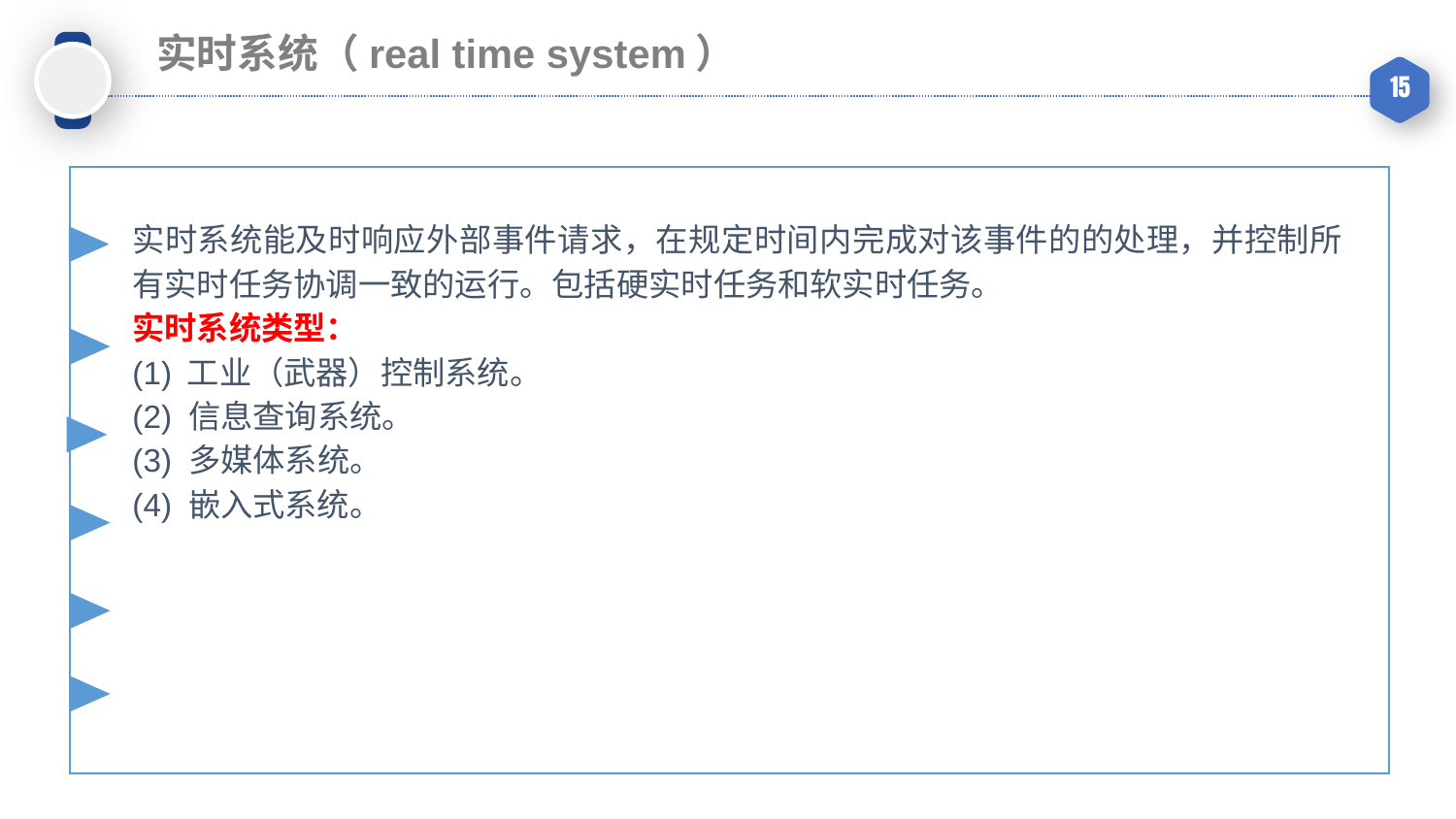

实时系统（real time system）

实时系统能及时响应外部事件请求，在规定时间内完成对该事件的的处理，并控制所有实时任务协调一致的运行。包括硬实时任务和软实时任务。
实时系统类型：
工业（武器）控制系统。
(2) 信息查询系统。
(3) 多媒体系统。
(4) 嵌入式系统。